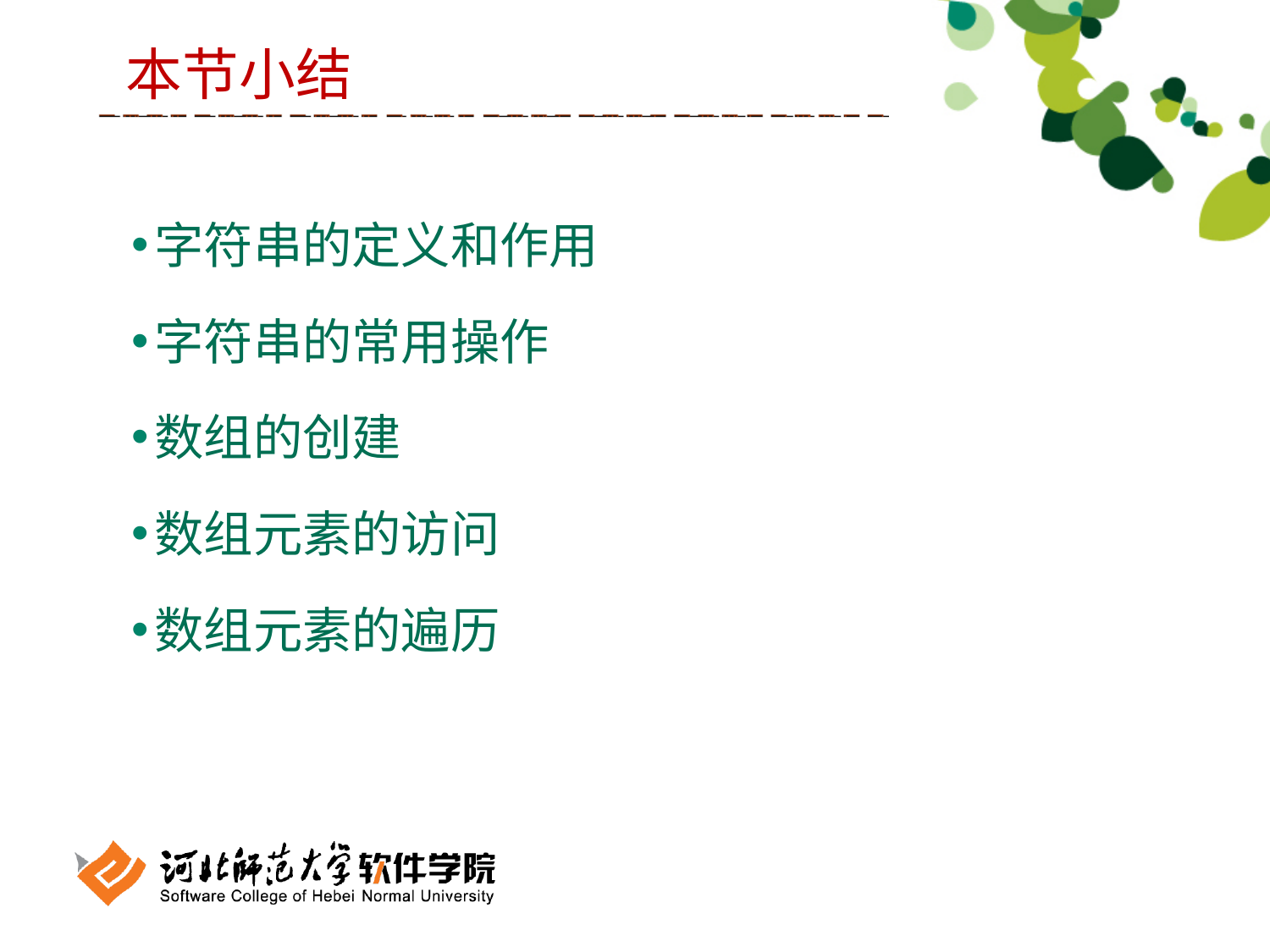

本节小结
字符串的定义和作用
字符串的常用操作
数组的创建
数组元素的访问
数组元素的遍历